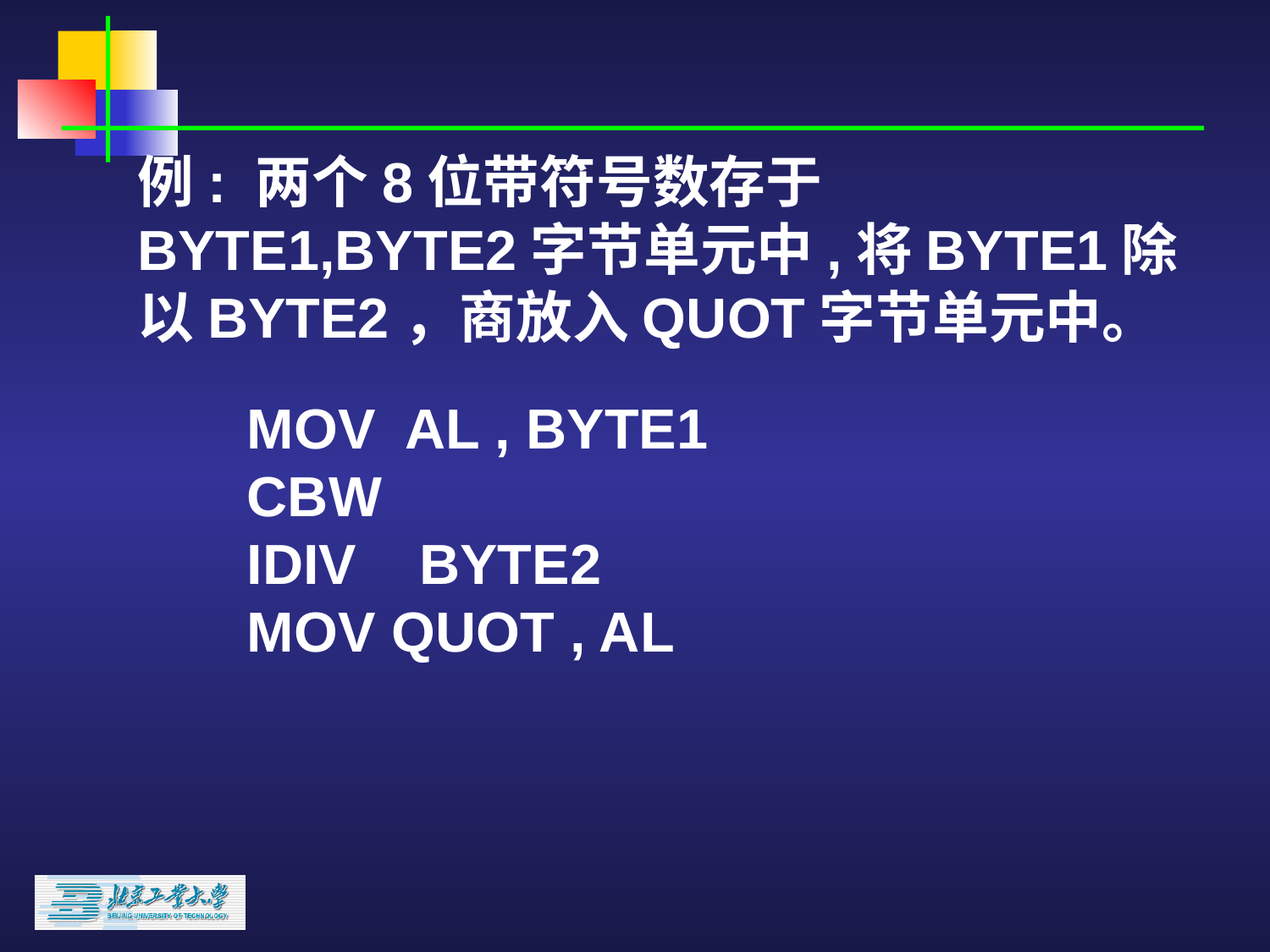

例: 两个8位带符号数存于BYTE1,BYTE2字节单元中,将BYTE1除以BYTE2，商放入QUOT字节单元中。
MOV  AL , BYTE1  CBW                    IDIV    BYTE2   MOV QUOT , AL